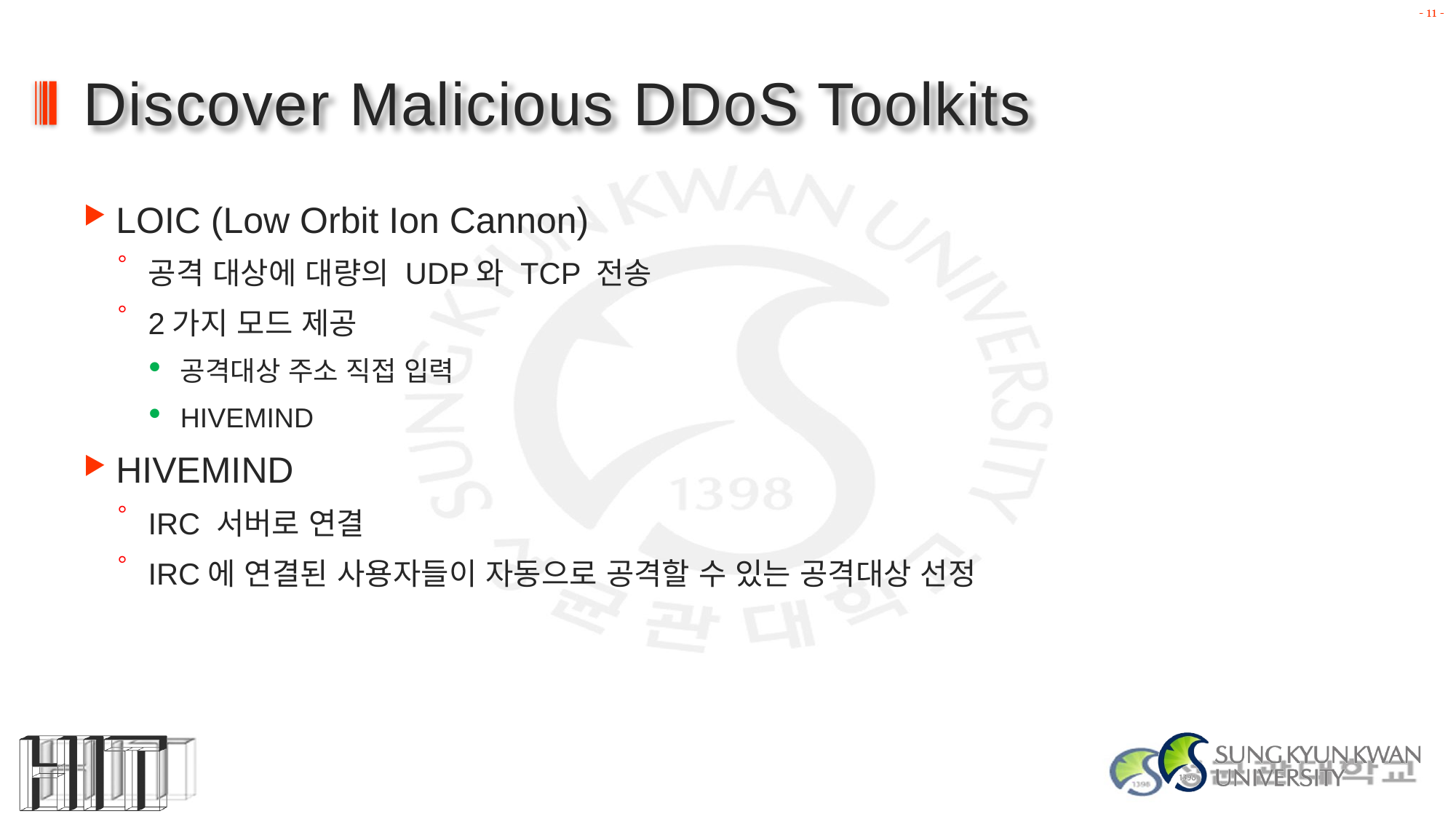

# Discover Malicious DDoS Toolkits
LOIC (Low Orbit Ion Cannon)
공격 대상에 대량의 UDP와 TCP 전송
2가지 모드 제공
공격대상 주소 직접 입력
HIVEMIND
HIVEMIND
IRC 서버로 연결
IRC에 연결된 사용자들이 자동으로 공격할 수 있는 공격대상 선정